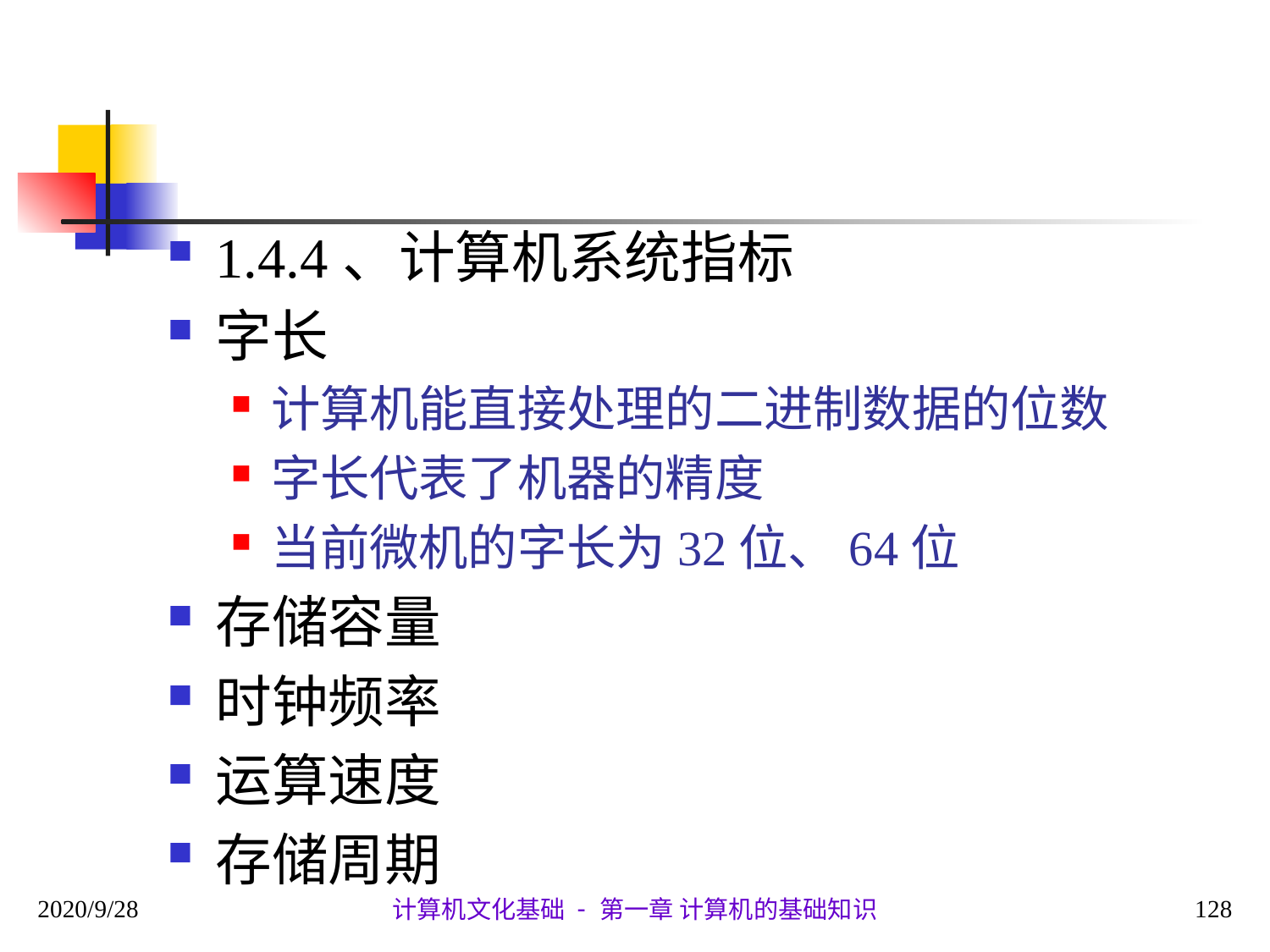

#

1.4.4、计算机系统指标
字长
计算机能直接处理的二进制数据的位数
字长代表了机器的精度
当前微机的字长为32位、64位
存储容量
时钟频率
运算速度
存储周期
2020/9/28
128
计算机文化基础 - 第一章 计算机的基础知识